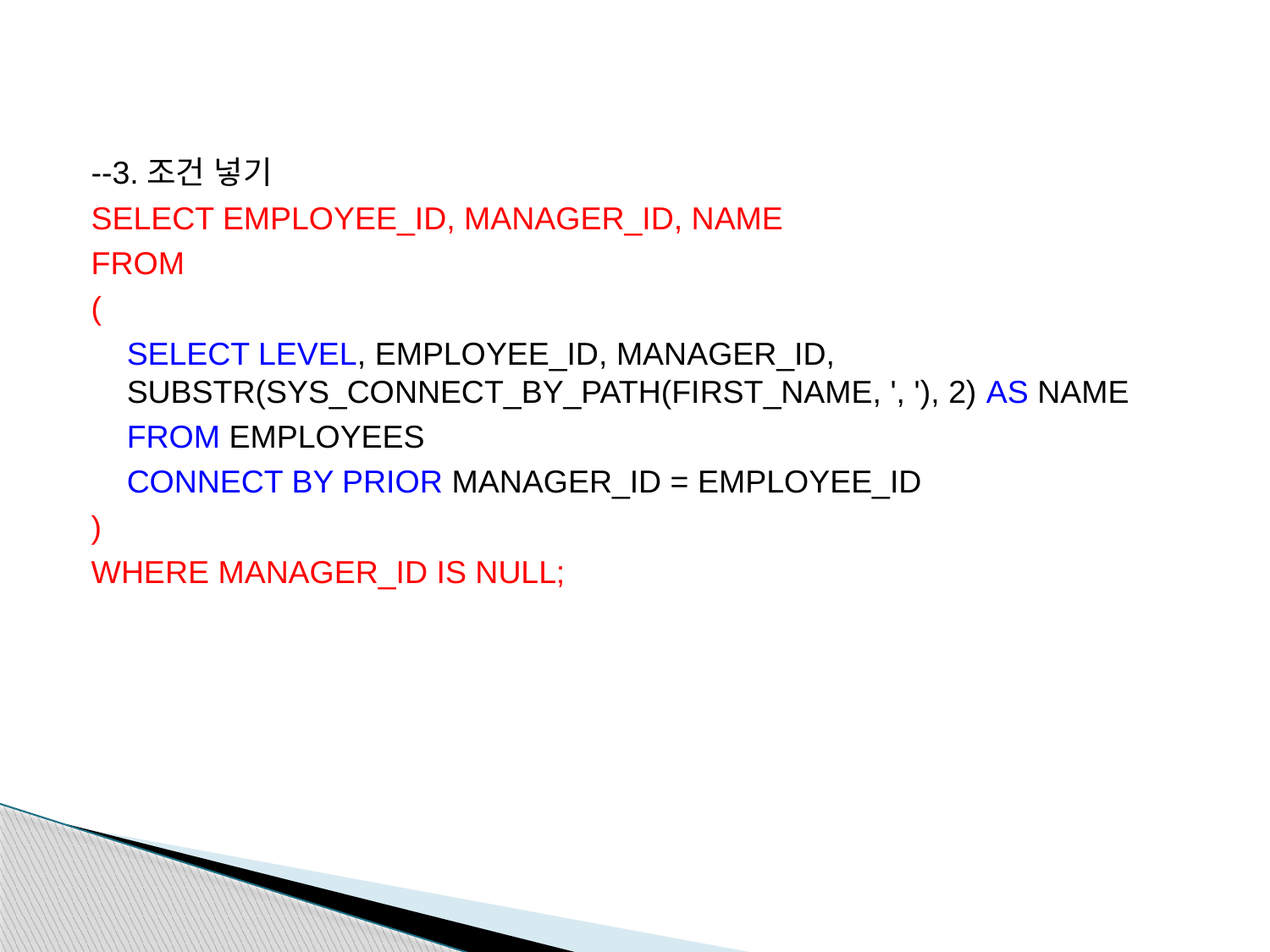

--3.조건 넣기
SELECT EMPLOYEE_ID, MANAGER_ID, NAME
FROM
(
    SELECT LEVEL, EMPLOYEE_ID, MANAGER_ID, SUBSTR(SYS_CONNECT_BY_PATH(FIRST_NAME, ', '), 2) AS NAME
    FROM EMPLOYEES
    CONNECT BY PRIOR MANAGER_ID = EMPLOYEE_ID
)
WHERE MANAGER_ID IS NULL;